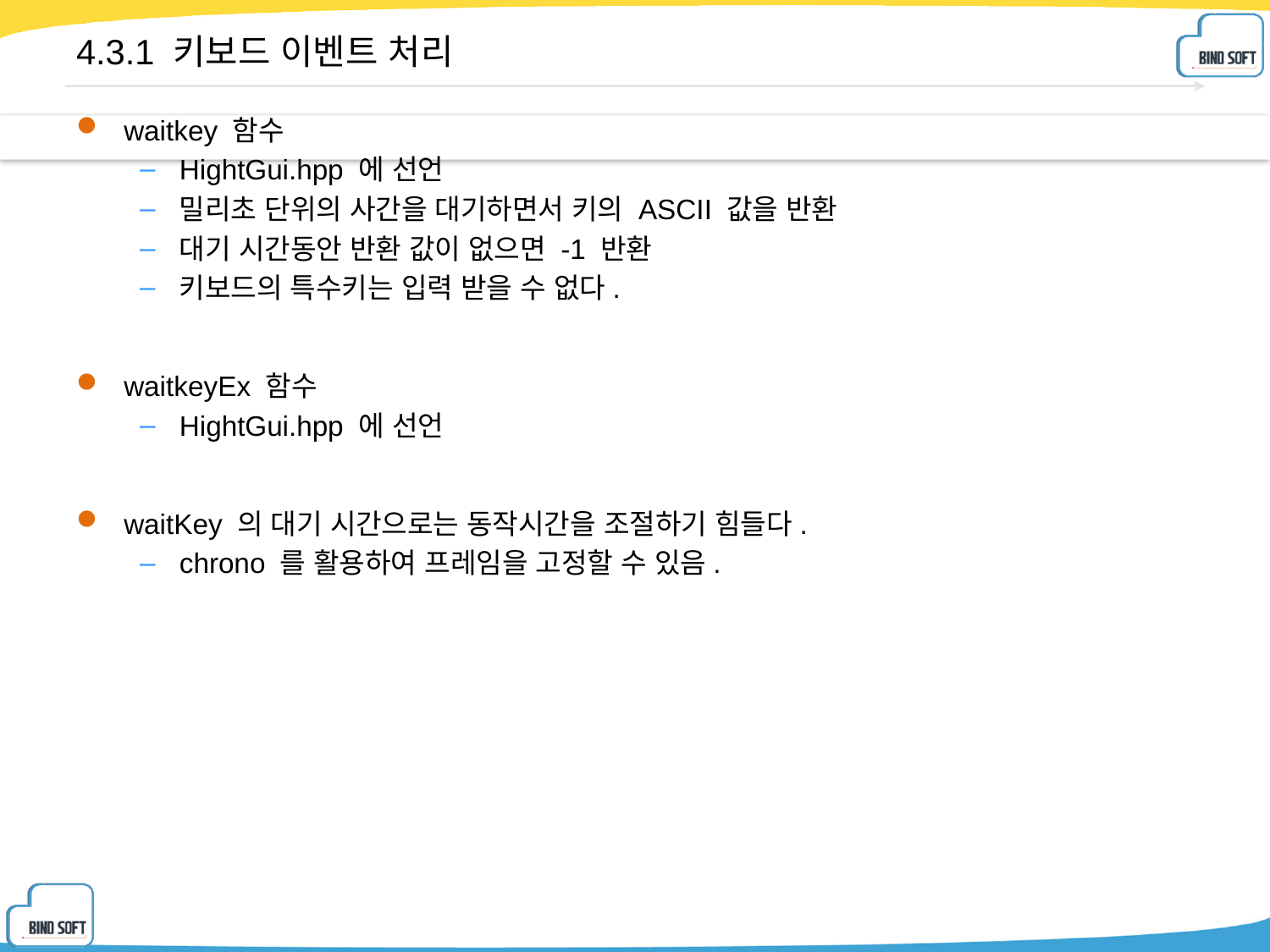

# 4.3.1 키보드 이벤트 처리
waitkey 함수
HightGui.hpp 에 선언
밀리초 단위의 사간을 대기하면서 키의 ASCII 값을 반환
대기 시간동안 반환 값이 없으면 -1 반환
키보드의 특수키는 입력 받을 수 없다.

waitkeyEx 함수
HightGui.hpp 에 선언

waitKey 의 대기 시간으로는 동작시간을 조절하기 힘들다.
chrono 를 활용하여 프레임을 고정할 수 있음.